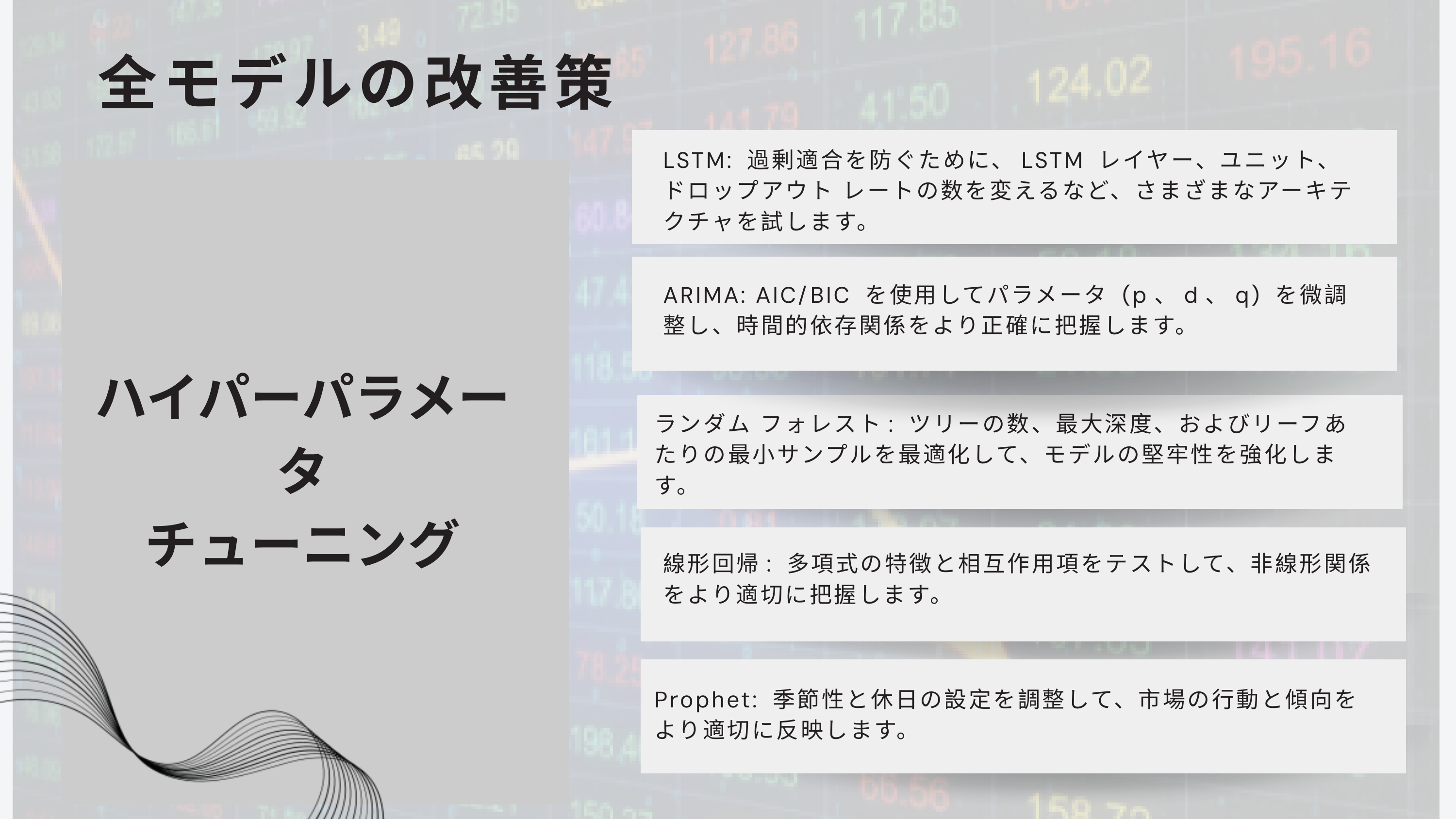

全モデルの改善策

LSTM: 過剰適合を防ぐために、LSTM レイヤー、ユニット、ドロップアウト レートの数を変えるなど、さまざまなアーキテクチャを試します。

ARIMA: AIC/BIC を使用してパラメータ (p、d、q) を微調整し、時間的依存関係をより正確に把握します。

ハイパーパラメータ
チューニング

ランダム フォレスト: ツリーの数、最大深度、およびリーフあたりの最小サンプルを最適化して、モデルの堅牢性を強化します。

線形回帰: 多項式の特徴と相互作用項をテストして、非線形関係をより適切に把握します。

Prophet: 季節性と休日の設定を調整して、市場の行動と傾向をより適切に反映します。